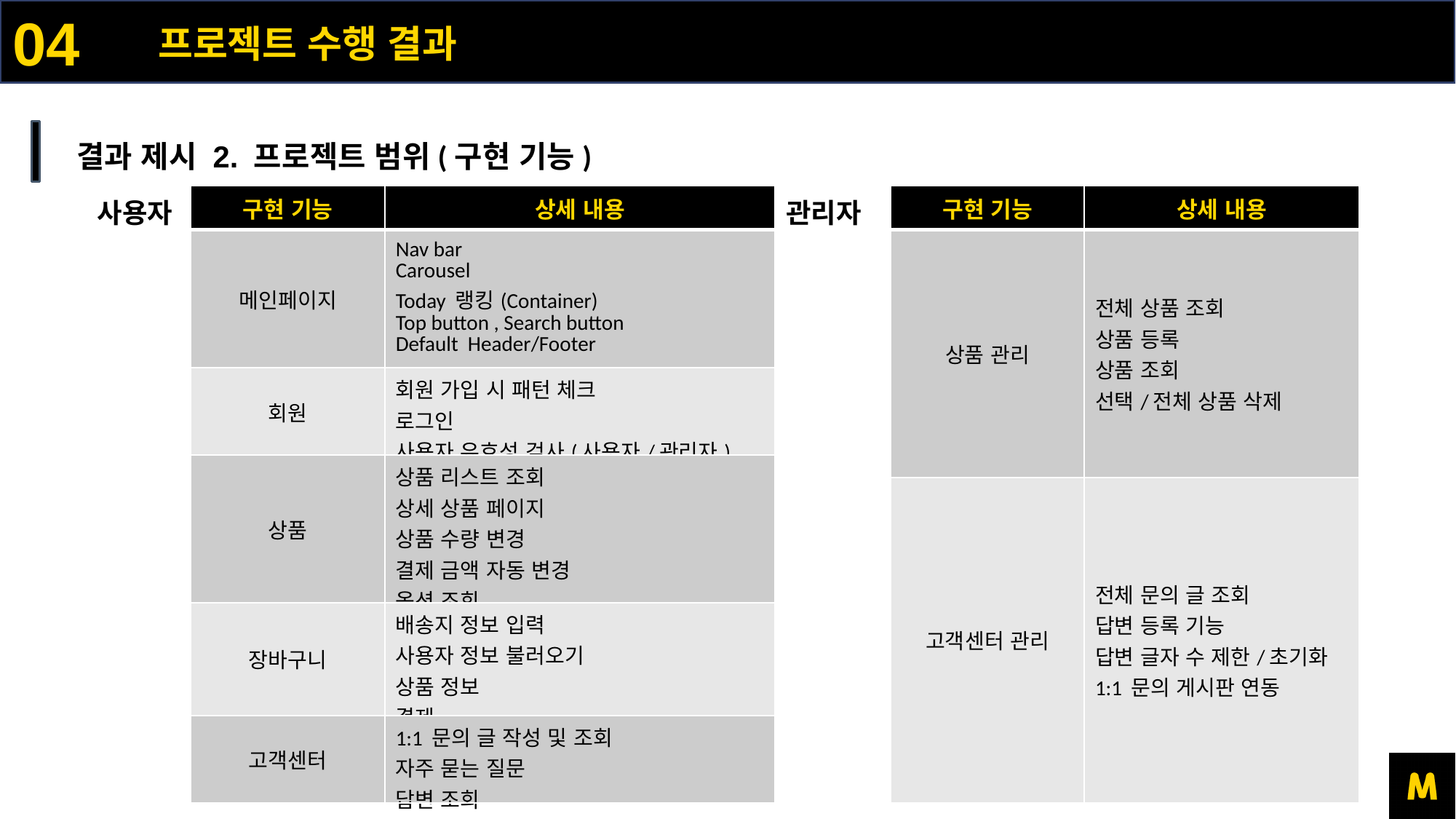

04
프로젝트 수행 결과

결과 제시 2. 프로젝트 범위(구현 기능)
| 사용자 | 구현 기능 | 상세 내용 | 관리자 | 구현 기능 | 상세 내용 |
| --- | --- | --- | --- | --- | --- |
|  | 메인페이지 | Nav bar Carousel Today 랭킹(Container) Top button , Search button Default Header/Footer |  | 상품 관리 | 전체 상품 조회 상품 등록 상품 조회 선택/전체 상품 삭제 |
|  | 회원 | 회원 가입 시 패턴 체크 로그인 사용자 유효성 검사(사용자/관리자) |  |  |  |
|  | 상품 | 상품 리스트 조회 상세 상품 페이지 상품 수량 변경 결제 금액 자동 변경 옵션 조회 |  |  |  |
|  |  |  |  | 고객센터 관리 | 전체 문의 글 조회 답변 등록 기능 답변 글자 수 제한/초기화 1:1 문의 게시판 연동 |
|  | 장바구니 | 배송지 정보 입력 사용자 정보 불러오기 상품 정보 결제 |  |  |  |
|  | 고객센터 | 1:1 문의 글 작성 및 조회 자주 묻는 질문 답변 조회 |  |  |  |